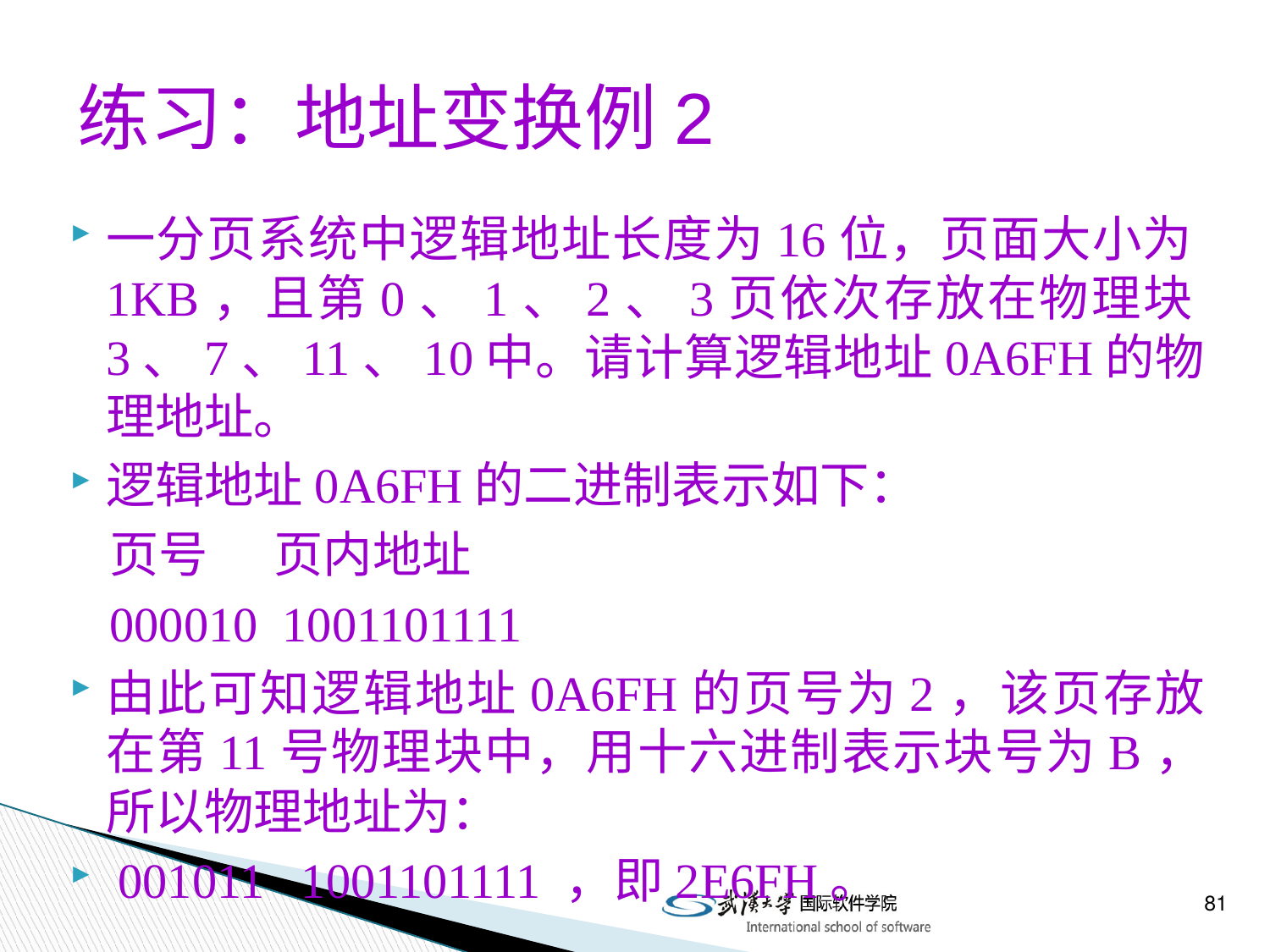

# 练习：地址变换例2
一分页系统中逻辑地址长度为16位，页面大小为1KB，且第0、1、2、3页依次存放在物理块3、7、11、10中。请计算逻辑地址0A6FH的物理地址。
逻辑地址0A6FH的二进制表示如下：
页号      页内地址
000010  1001101111
由此可知逻辑地址0A6FH的页号为2，该页存放在第11号物理块中，用十六进制表示块号为B，所以物理地址为：
 001011   1001101111 ，即2E6FH。